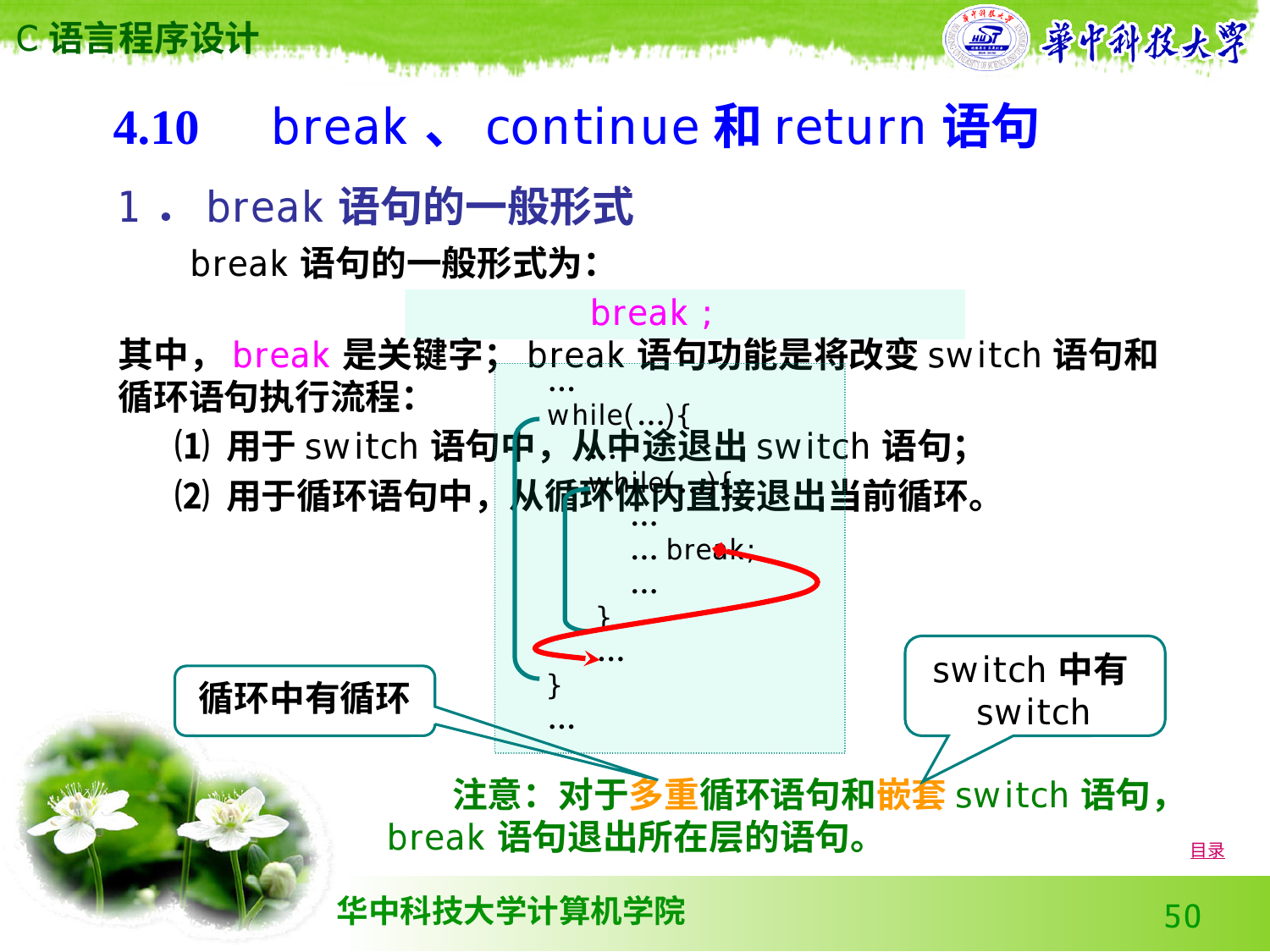

4.10　break、continue和return语句
1．break语句的一般形式
       break语句的一般形式为：
break ;
其中，break是关键字；break语句功能是将改变switch语句和循环语句执行流程：
       ⑴ 用于switch语句中，从中途退出switch语句；
       ⑵ 用于循环语句中，从循环体内直接退出当前循环。

…
while(…){
     …
     while(…){
          …
          … break;
          …
      }
      …
}
…

switch中有switch
循环中有循环
       注意：对于多重循环语句和嵌套switch语句，break语句退出所在层的语句。
目录
50